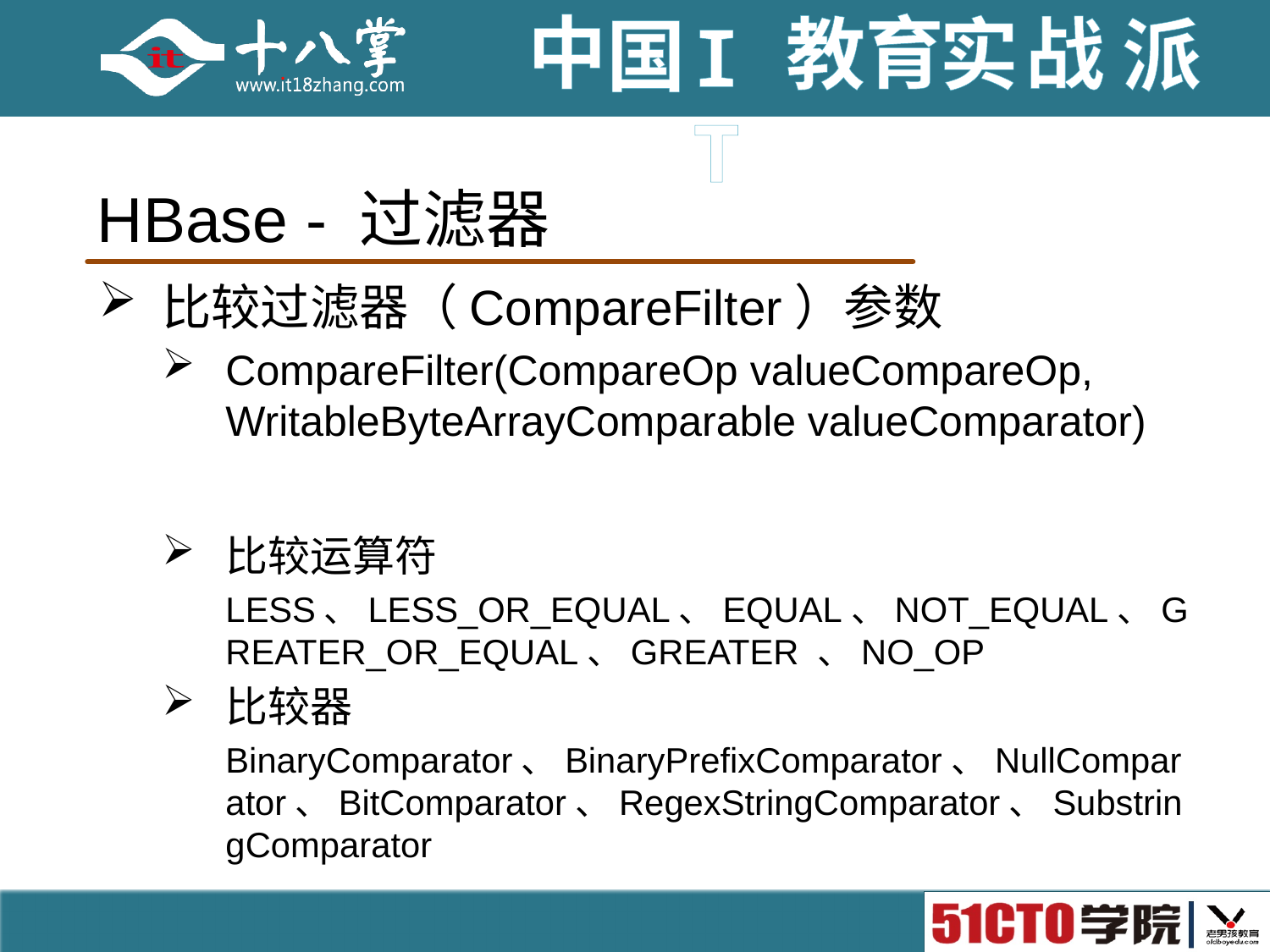

# HBase - 过滤器
比较过滤器（CompareFilter）参数
CompareFilter(CompareOp valueCompareOp, WritableByteArrayComparable valueComparator)

比较运算符
LESS、LESS_OR_EQUAL、EQUAL、NOT_EQUAL、GREATER_OR_EQUAL、GREATER 、NO_OP
比较器
BinaryComparator、BinaryPrefixComparator、NullComparator、BitComparator、RegexStringComparator、SubstringComparator